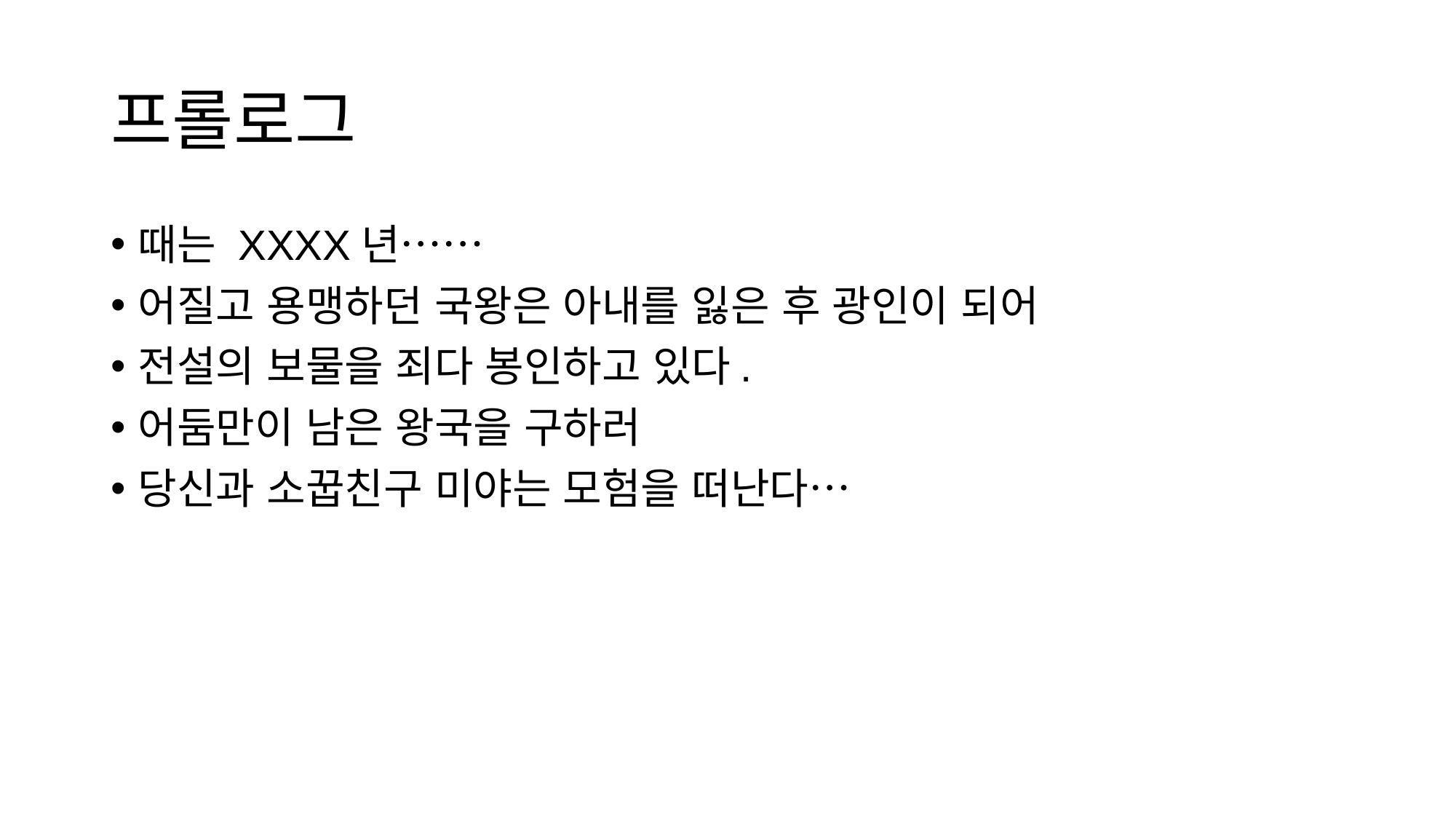

# 프롤로그
때는 XXXX년……
어질고 용맹하던 국왕은 아내를 잃은 후 광인이 되어
전설의 보물을 죄다 봉인하고 있다.
어둠만이 남은 왕국을 구하러
당신과 소꿉친구 미야는 모험을 떠난다…